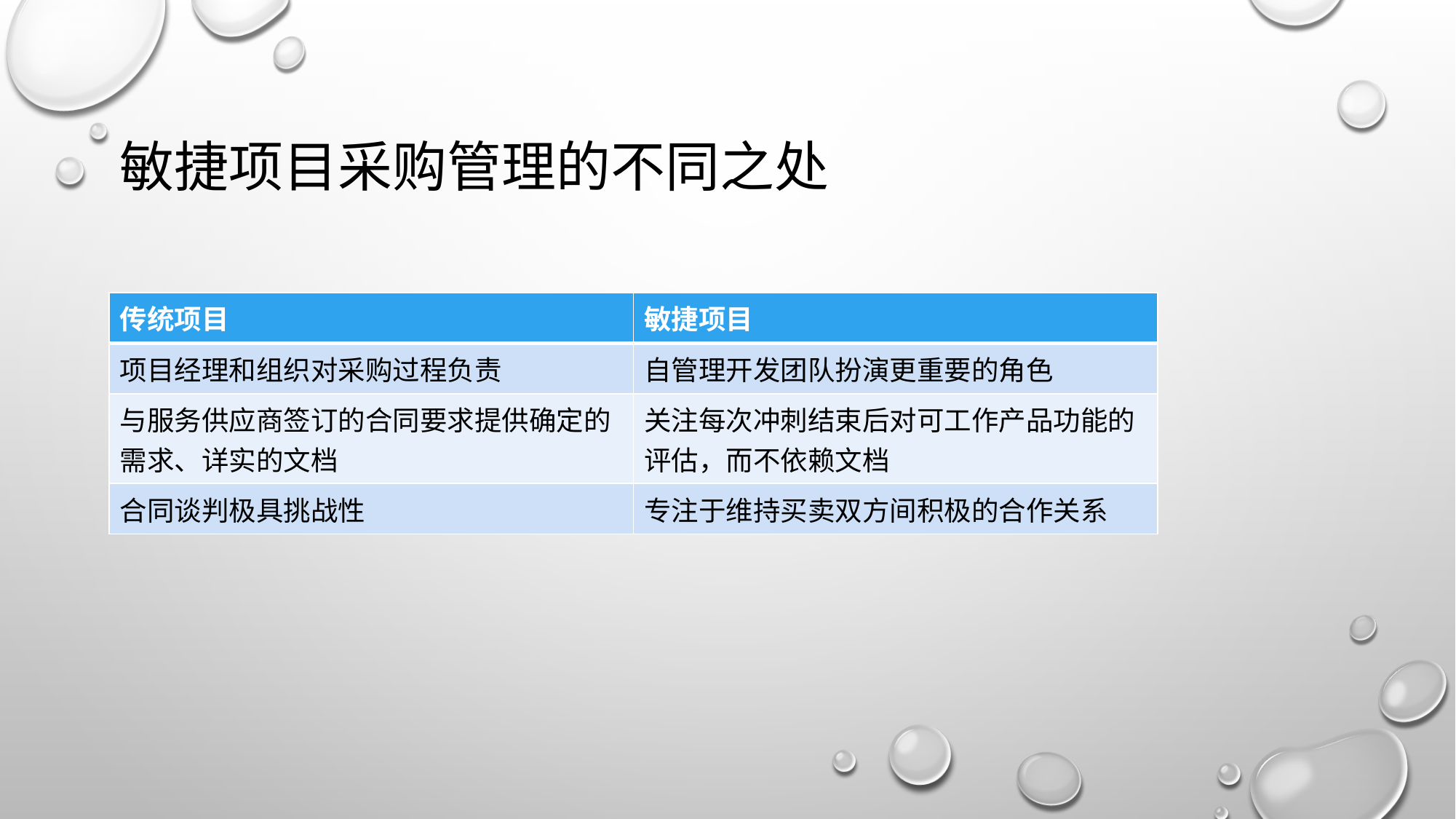

# 敏捷项目采购管理的不同之处
| 传统项目 | 敏捷项目 |
| --- | --- |
| 项目经理和组织对采购过程负责 | 自管理开发团队扮演更重要的角色 |
| 与服务供应商签订的合同要求提供确定的需求、详实的文档 | 关注每次冲刺结束后对可工作产品功能的评估，而不依赖文档 |
| 合同谈判极具挑战性 | 专注于维持买卖双方间积极的合作关系 |